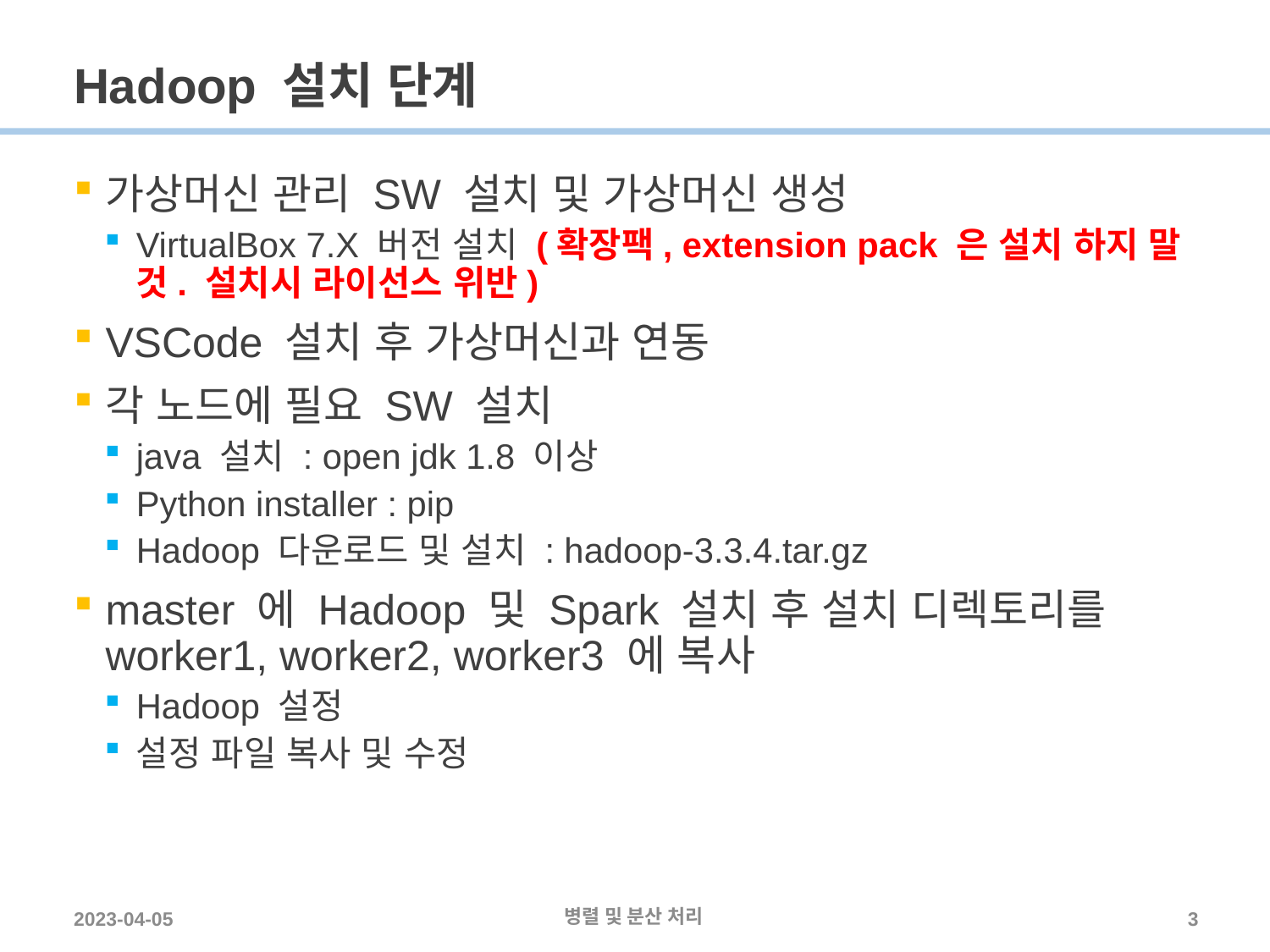

# Hadoop 설치 단계
가상머신 관리 SW 설치 및 가상머신 생성
VirtualBox 7.X 버전 설치 (확장팩, extension pack 은 설치 하지 말 것. 설치시 라이선스 위반)
VSCode 설치 후 가상머신과 연동
각 노드에 필요 SW 설치
java 설치 : open jdk 1.8 이상
Python installer : pip
Hadoop 다운로드 및 설치 : hadoop-3.3.4.tar.gz
master 에 Hadoop 및 Spark 설치 후 설치 디렉토리를 worker1, worker2, worker3 에 복사
Hadoop 설정
설정 파일 복사 및 수정
2023-04-05
병렬 및 분산 처리
3